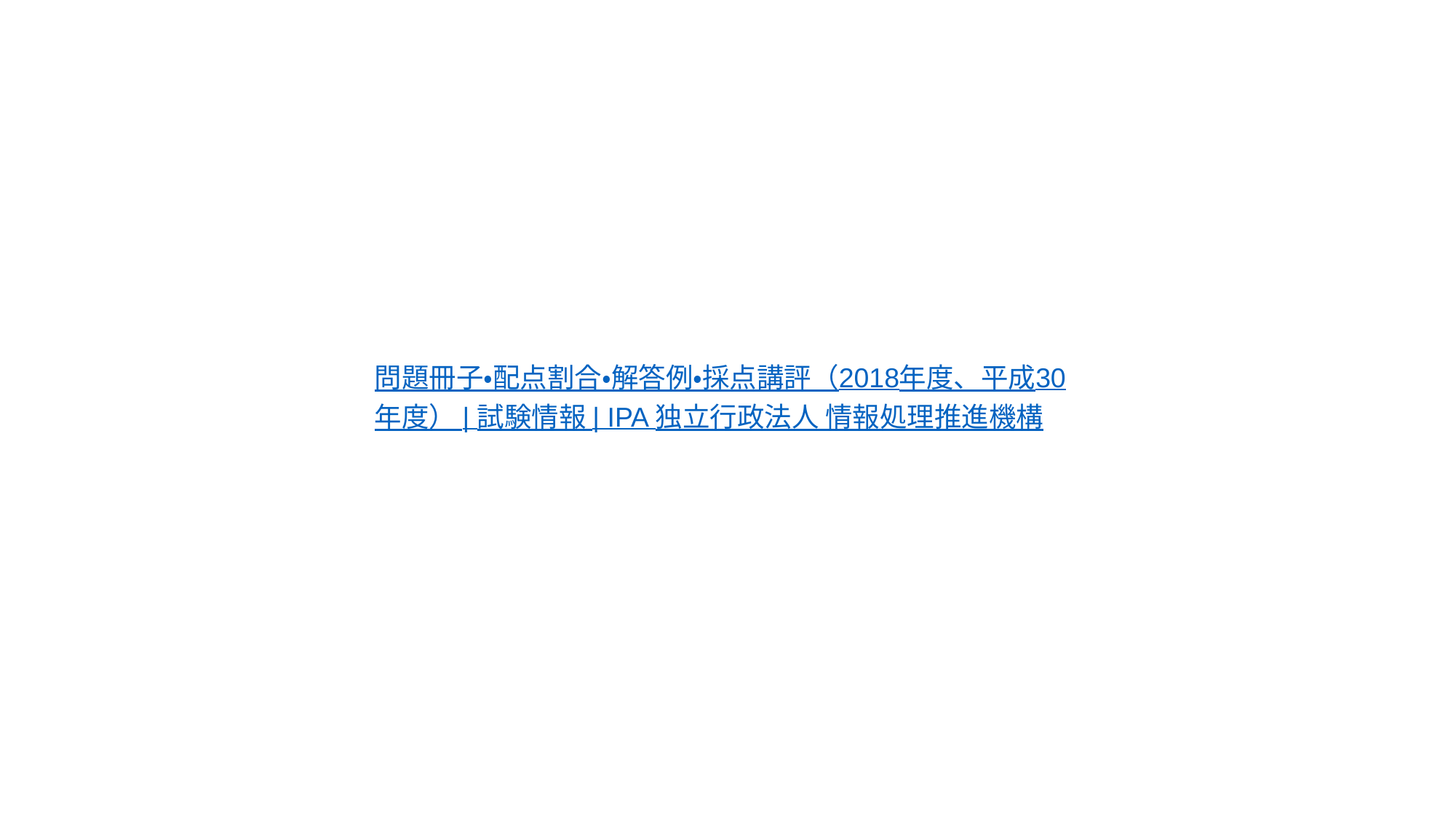

問題冊子・配点割合・解答例・採点講評（2018年度、平成30年度） | 試験情報 | IPA 独立行政法人 情報処理推進機構